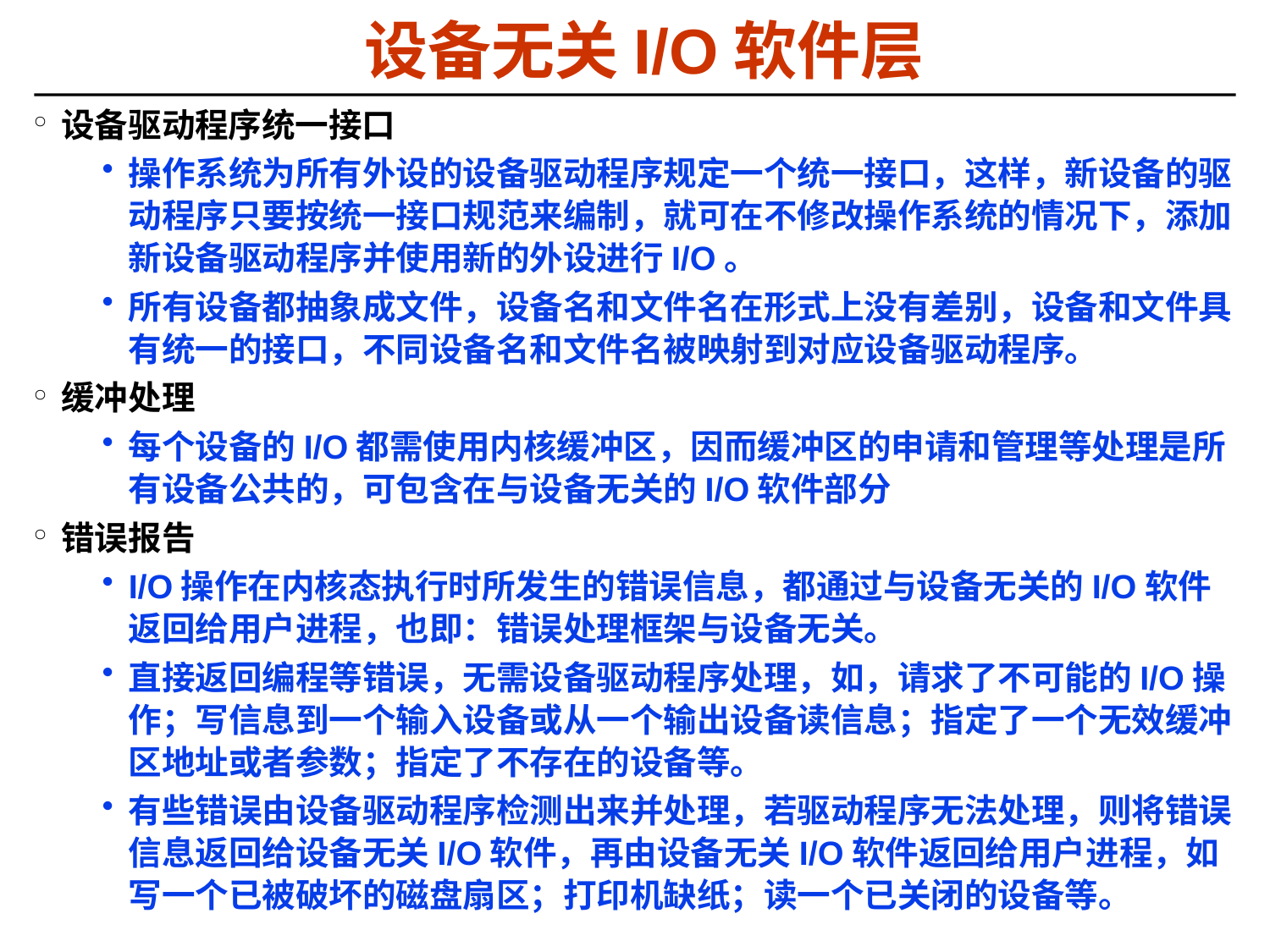

# 设备无关I/O软件层
设备驱动程序统一接口
操作系统为所有外设的设备驱动程序规定一个统一接口，这样，新设备的驱动程序只要按统一接口规范来编制，就可在不修改操作系统的情况下，添加新设备驱动程序并使用新的外设进行I/O。
所有设备都抽象成文件，设备名和文件名在形式上没有差别，设备和文件具有统一的接口，不同设备名和文件名被映射到对应设备驱动程序。
缓冲处理
每个设备的I/O都需使用内核缓冲区，因而缓冲区的申请和管理等处理是所有设备公共的，可包含在与设备无关的I/O软件部分
错误报告
I/O操作在内核态执行时所发生的错误信息，都通过与设备无关的I/O软件返回给用户进程，也即：错误处理框架与设备无关。
直接返回编程等错误，无需设备驱动程序处理，如，请求了不可能的I/O操作；写信息到一个输入设备或从一个输出设备读信息；指定了一个无效缓冲区地址或者参数；指定了不存在的设备等。
有些错误由设备驱动程序检测出来并处理，若驱动程序无法处理，则将错误信息返回给设备无关I/O软件，再由设备无关I/O软件返回给用户进程，如写一个已被破坏的磁盘扇区；打印机缺纸；读一个已关闭的设备等。